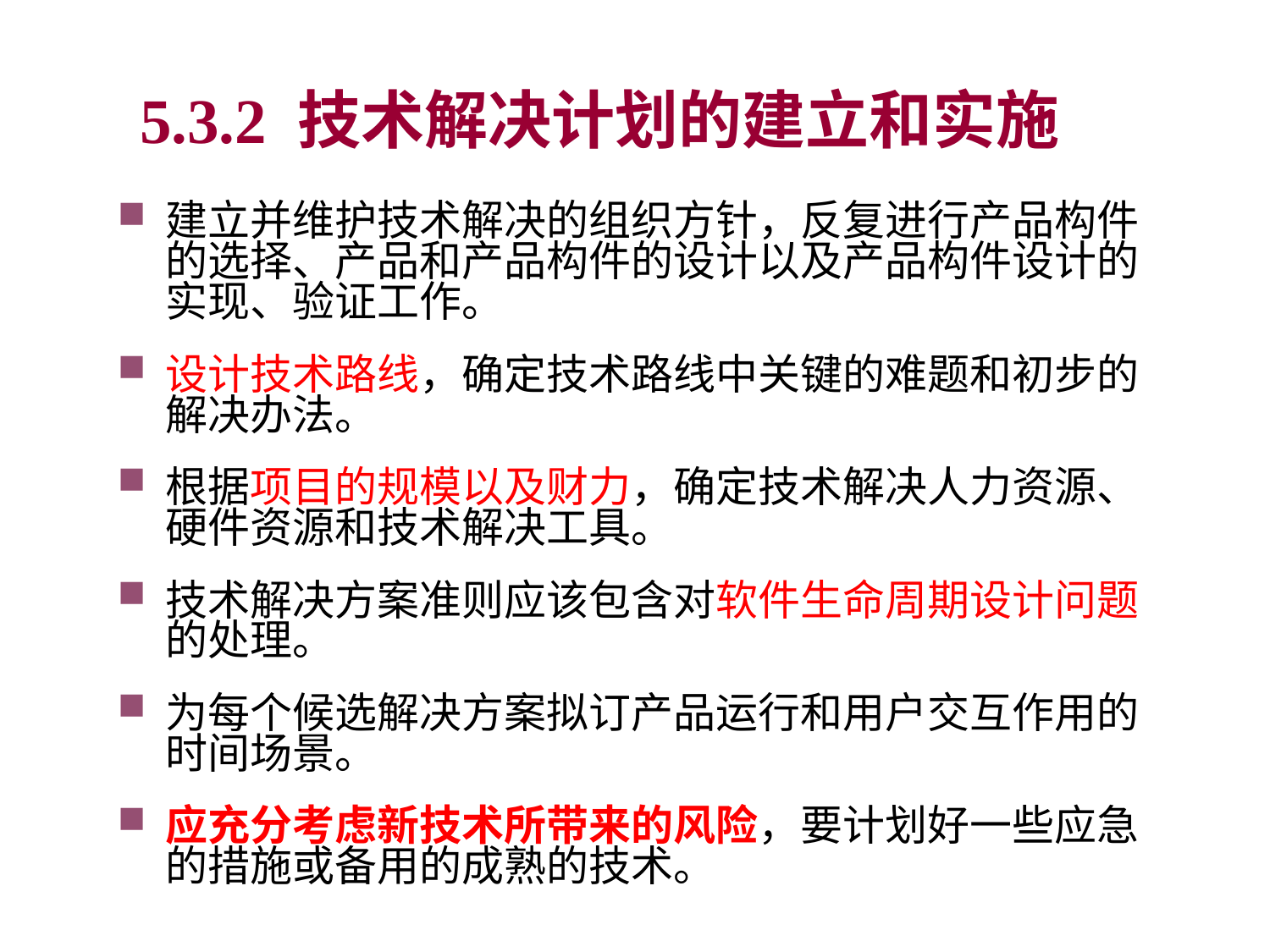

5.3.2 技术解决计划的建立和实施
建立并维护技术解决的组织方针，反复进行产品构件的选择、产品和产品构件的设计以及产品构件设计的实现、验证工作。
设计技术路线，确定技术路线中关键的难题和初步的解决办法。
根据项目的规模以及财力，确定技术解决人力资源、硬件资源和技术解决工具。
技术解决方案准则应该包含对软件生命周期设计问题的处理。
为每个候选解决方案拟订产品运行和用户交互作用的时间场景。
应充分考虑新技术所带来的风险，要计划好一些应急的措施或备用的成熟的技术。